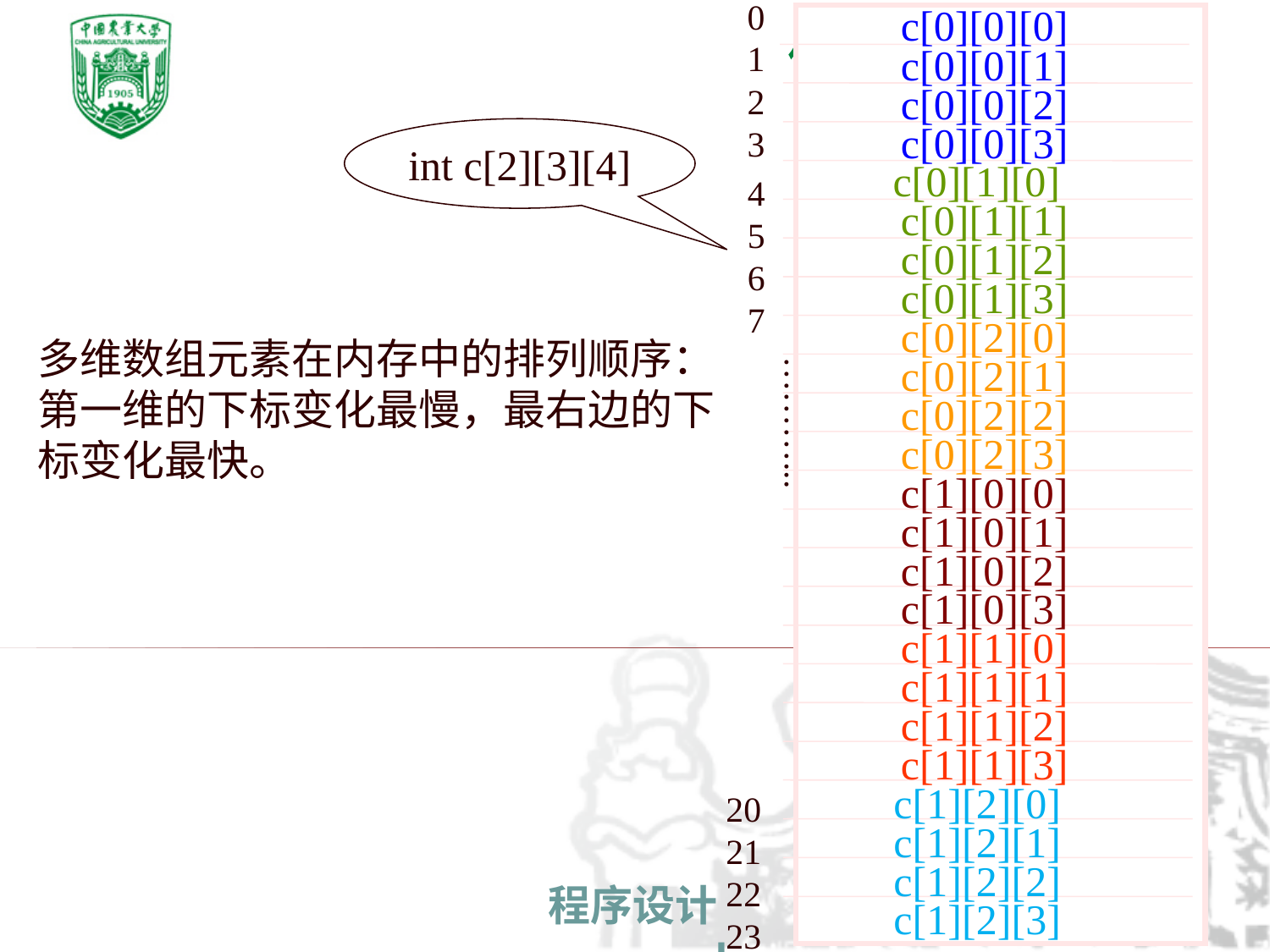

0
1
2
3
4
5
6
7
………...
20
21
22
23
c[0][0][0]
c[0][0][1]
c[0][0][2]
c[0][0][3]
c[0][1][0]
c[0][1][1]
c[0][1][2]
c[0][1][3]
c[0][2][0]
c[0][2][1]
c[0][2][2]
c[0][2][3]
c[1][0][0]
c[1][0][1]
c[1][0][2]
c[1][0][3]
c[1][1][0]
c[1][1][1]
c[1][1][2]
c[1][1][3]
c[1][2][0]
c[1][2][1]
c[1][2][2]
c[1][2][3]

int c[2][3][4]

多维数组元素在内存中的排列顺序：
第一维的下标变化最慢，最右边的下标变化最快。